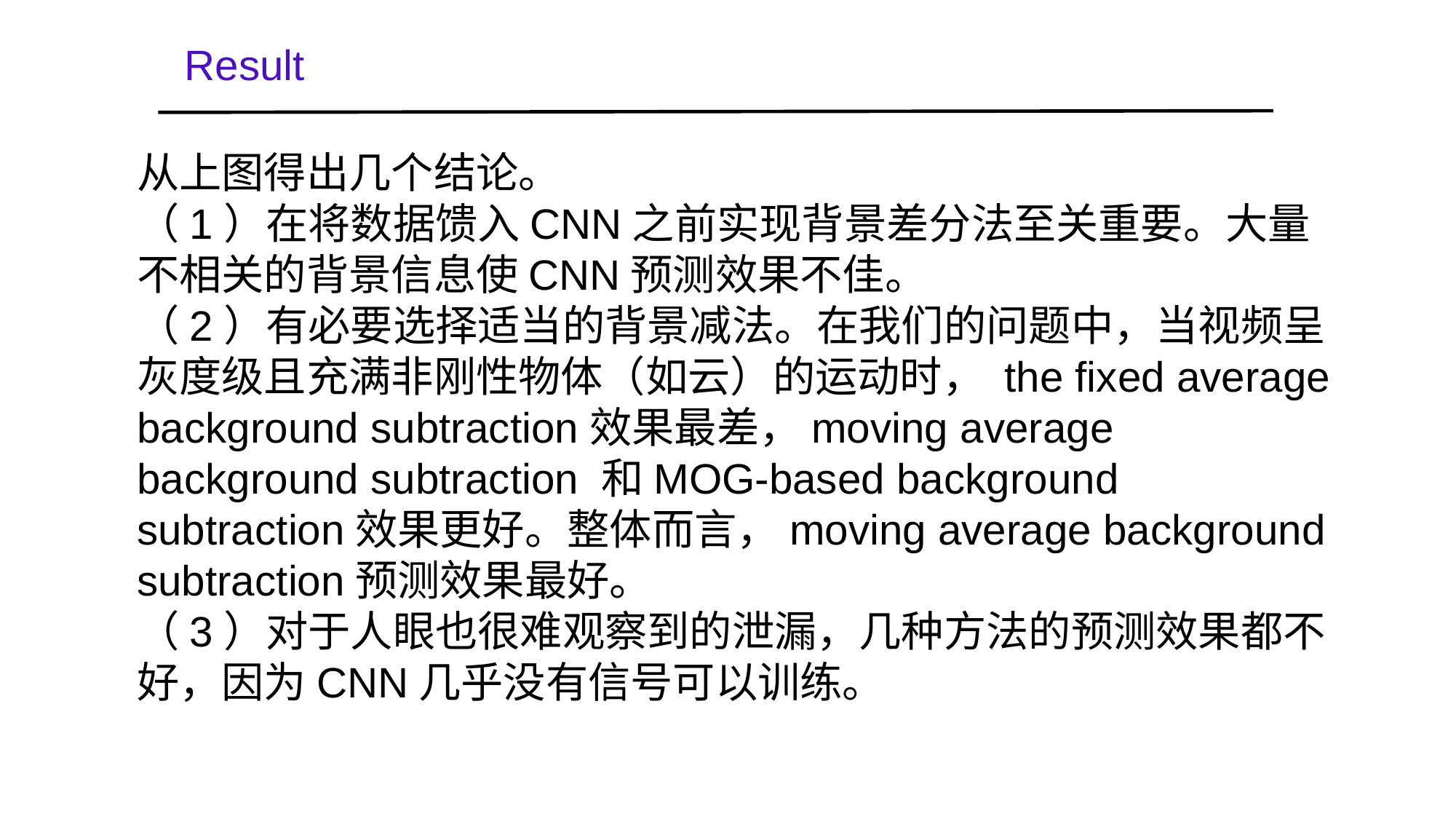

Result
从上图得出几个结论。
（1）在将数据馈入CNN之前实现背景差分法至关重要。大量不相关的背景信息使CNN预测效果不佳。
（2）有必要选择适当的背景减法。在我们的问题中，当视频呈灰度级且充满非刚性物体（如云）的运动时， the fixed average background subtraction效果最差，moving average background subtraction 和MOG-based background subtraction效果更好。整体而言，moving average background subtraction预测效果最好。
（3）对于人眼也很难观察到的泄漏，几种方法的预测效果都不好，因为CNN几乎没有信号可以训练。